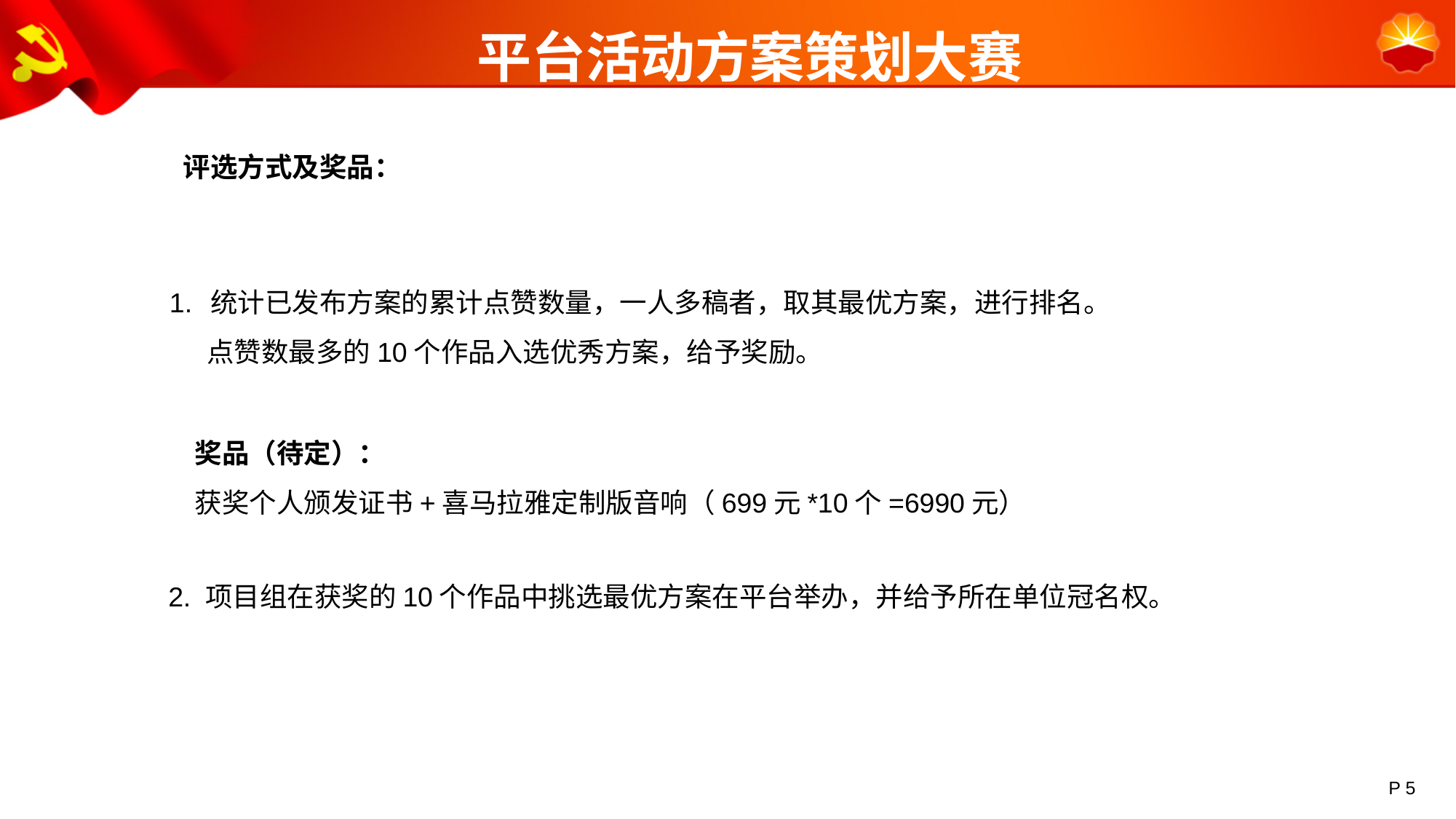

平台活动方案策划大赛
评选方式及奖品：
统计已发布方案的累计点赞数量，一人多稿者，取其最优方案，进行排名。
     点赞数最多的10个作品入选优秀方案，给予奖励。
奖品（待定）：
获奖个人颁发证书+喜马拉雅定制版音响（699元*10个=6990元）

2. 项目组在获奖的10个作品中挑选最优方案在平台举办，并给予所在单位冠名权。